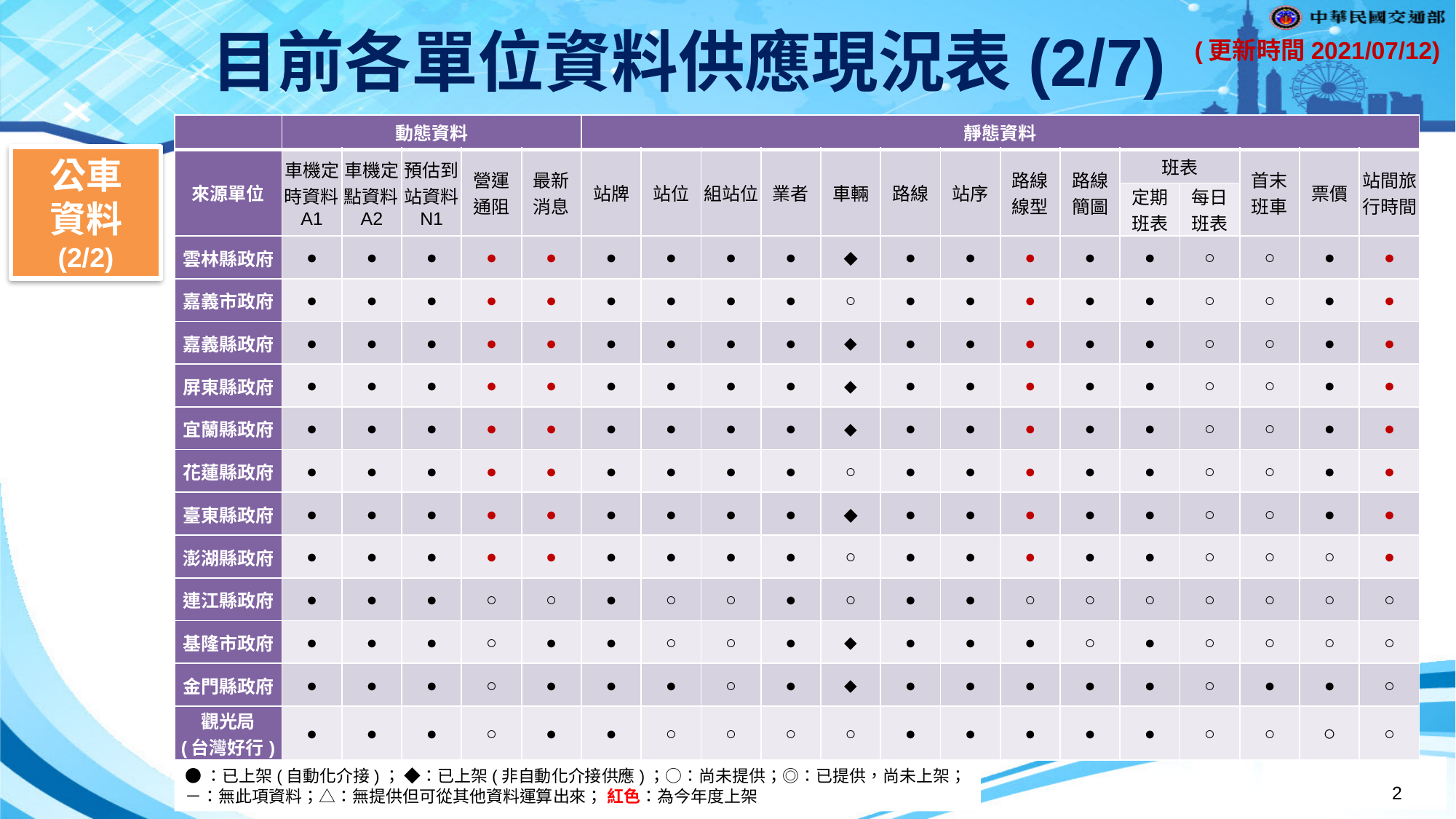

目前各單位資料供應現況表(2/7)
|  | 動態資料 |  |  |  |  | 靜態資料 |  |  |  |  |  |  |  |  |  |  |  |  |  |
| --- | --- | --- | --- | --- | --- | --- | --- | --- | --- | --- | --- | --- | --- | --- | --- | --- | --- | --- | --- |
| 來源單位 | 車機定時資料A1 | 車機定點資料A2 | 預估到站資料 N1 | 營運 通阻 | 最新 消息 | 站牌 | 站位 | 組站位 | 業者 | 車輛 | 路線 | 站序 | 路線 線型 | 路線 簡圖 | 班表 |  | 首末 班車 | 票價 | 站間旅行時間 |
|  |  |  |  |  |  |  |  |  |  |  |  |  |  |  | 定期 班表 | 每日 班表 |  |  |  |
| 雲林縣政府 | ● | ● | ● | ● | ● | ● | ● | ● | ● | ◆ | ● | ● | ● | ● | ● | ○ | ○ | ● | ● |
| 嘉義市政府 | ● | ● | ● | ● | ● | ● | ● | ● | ● | ○ | ● | ● | ● | ● | ● | ○ | ○ | ● | ● |
| 嘉義縣政府 | ● | ● | ● | ● | ● | ● | ● | ● | ● | ◆ | ● | ● | ● | ● | ● | ○ | ○ | ● | ● |
| 屏東縣政府 | ● | ● | ● | ● | ● | ● | ● | ● | ● | ◆ | ● | ● | ● | ● | ● | ○ | ○ | ● | ● |
| 宜蘭縣政府 | ● | ● | ● | ● | ● | ● | ● | ● | ● | ◆ | ● | ● | ● | ● | ● | ○ | ○ | ● | ● |
| 花蓮縣政府 | ● | ● | ● | ● | ● | ● | ● | ● | ● | ○ | ● | ● | ● | ● | ● | ○ | ○ | ● | ● |
| 臺東縣政府 | ● | ● | ● | ● | ● | ● | ● | ● | ● | ◆ | ● | ● | ● | ● | ● | ○ | ○ | ● | ● |
| 澎湖縣政府 | ● | ● | ● | ● | ● | ● | ● | ● | ● | ○ | ● | ● | ● | ● | ● | ○ | ○ | ○ | ● |
| 連江縣政府 | ● | ● | ● | ○ | ○ | ● | ○ | ○ | ● | ○ | ● | ● | ○ | ○ | ○ | ○ | ○ | ○ | ○ |
| 基隆市政府 | ● | ● | ● | ○ | ● | ● | ○ | ○ | ● | ◆ | ● | ● | ● | ○ | ● | ○ | ○ | ○ | ○ |
| 金門縣政府 | ● | ● | ● | ○ | ● | ● | ● | ○ | ● | ◆ | ● | ● | ● | ● | ● | ○ | ● | ● | ○ |
| 觀光局 (台灣好行) | ● | ● | ● | ○ | ● | ● | ○ | ○ | ○ | ○ | ● | ● | ● | ● | ● | ○ | ○ | ○ | ○ |
公車
資料
(2/2)
●：已上架(自動化介接)； ◆：已上架(非自動化介接供應)；○：尚未提供；◎：已提供，尚未上架；
－：無此項資料；△：無提供但可從其他資料運算出來； 紅色：為今年度上架
2
2